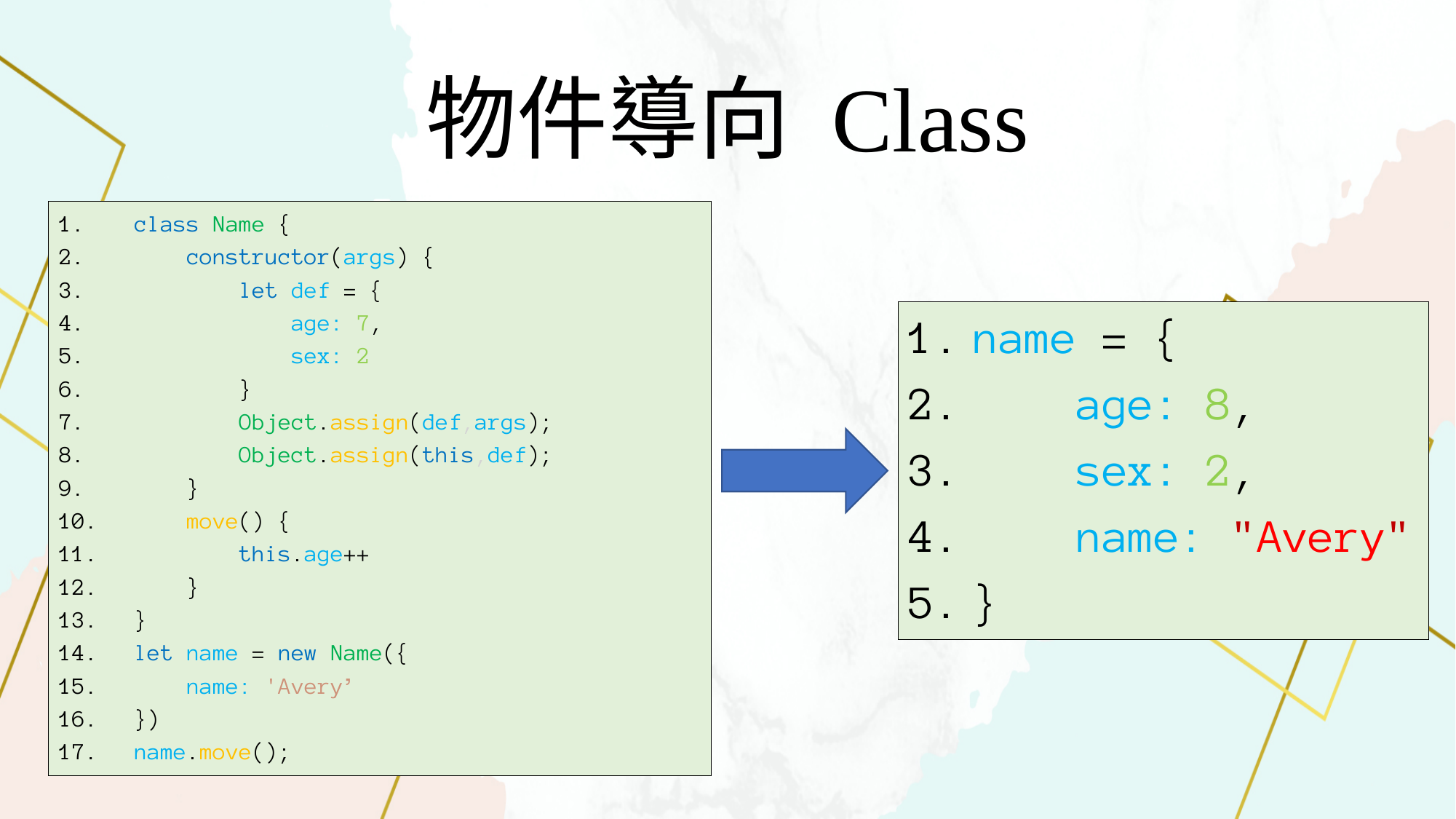

# 物件導向 Class
class Name {
    constructor(args) {
        let def = {
            age: 7,
            sex: 2
        }
        Object.assign(def,args);
        Object.assign(this,def);
    }
    move() {
        this.age++
    }
}
let name = new Name({
    name: 'Avery’
})
name.move();
name = {
    age: 8,
    sex: 2,
    name: "Avery"
}